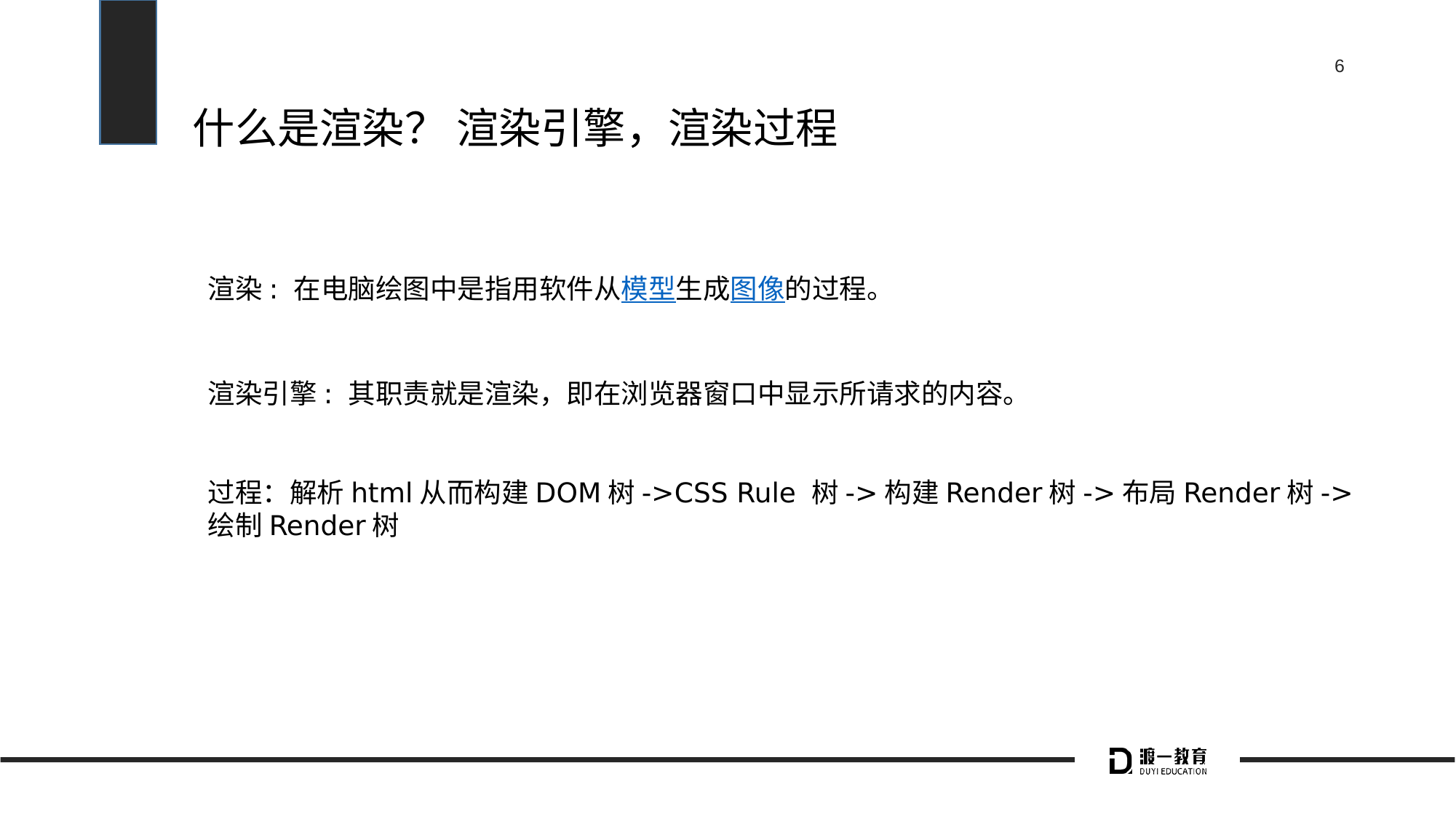

# 什么是渲染？ 渲染引擎，渲染过程
渲染: 在电脑绘图中是指用软件从模型生成图像的过程。

渲染引擎: 其职责就是渲染，即在浏览器窗口中显示所请求的内容。

过程：解析html从而构建DOM树->CSS Rule 树->构建Render树->布局Render树->绘制Render树